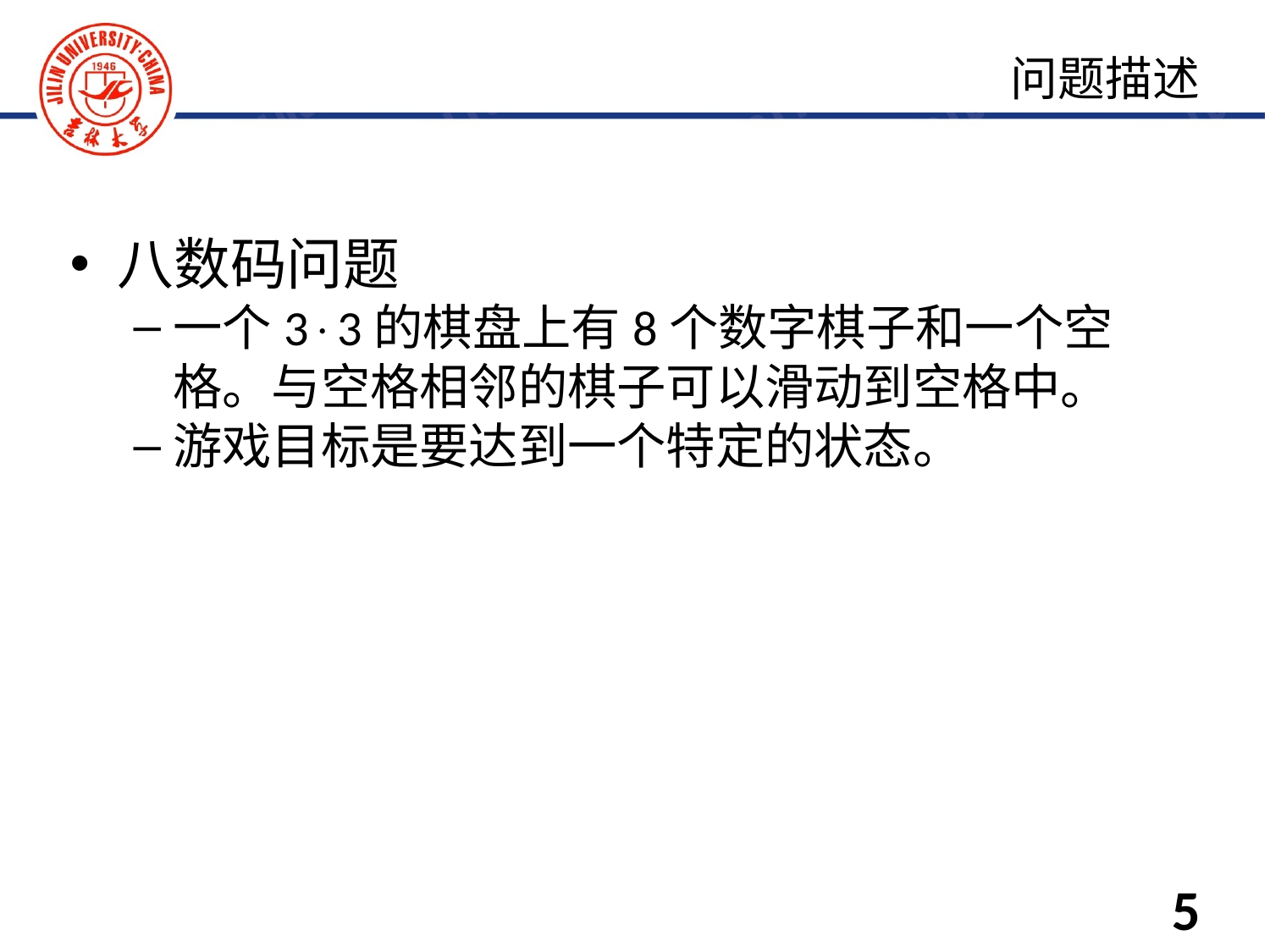

八数码问题
一个3⋅3的棋盘上有8个数字棋子和一个空格。与空格相邻的棋子可以滑动到空格中。
游戏目标是要达到一个特定的状态。
问题描述
5